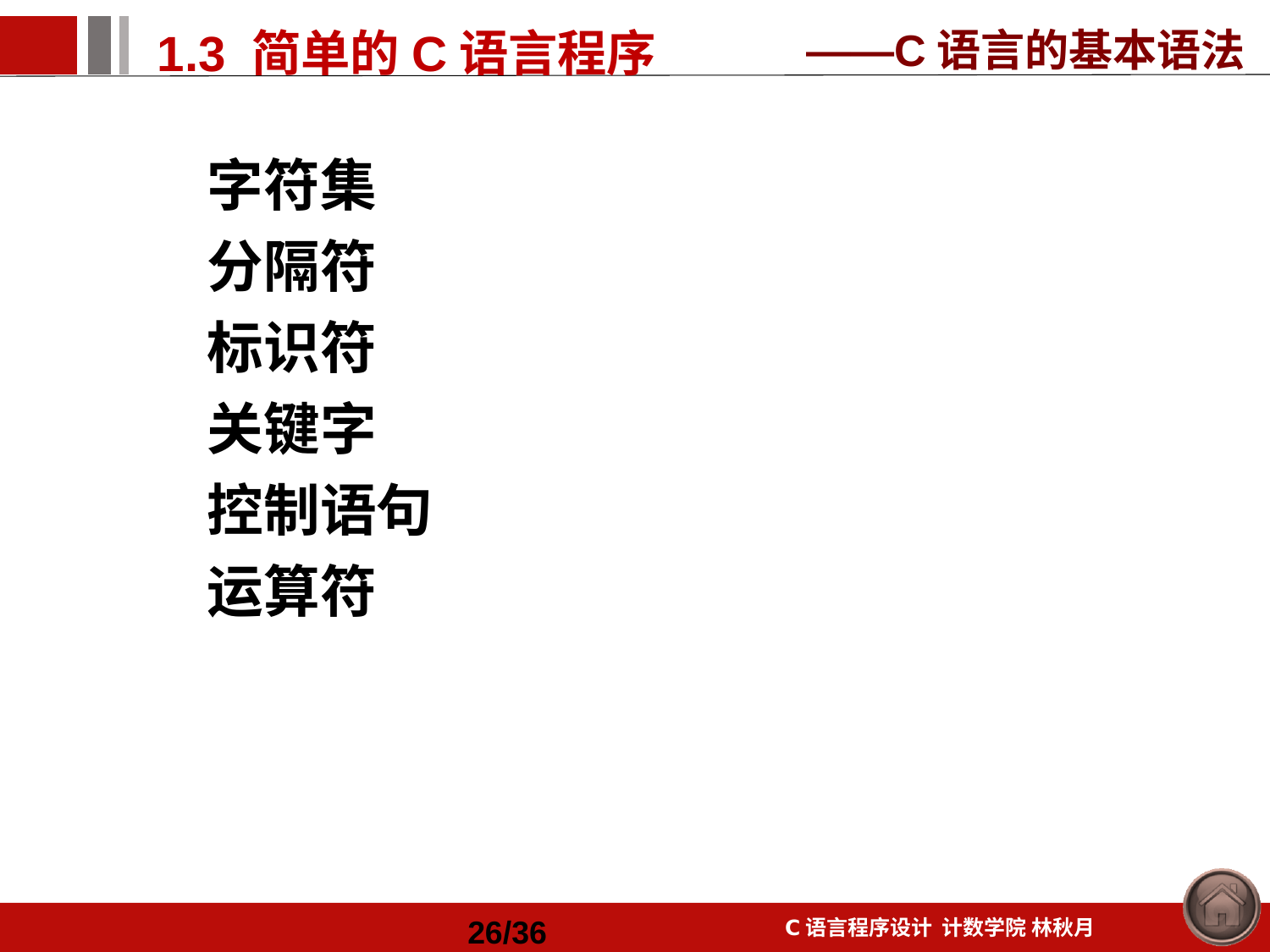

——C语言的基本语法
字符集
分隔符
标识符
关键字
控制语句
运算符

26